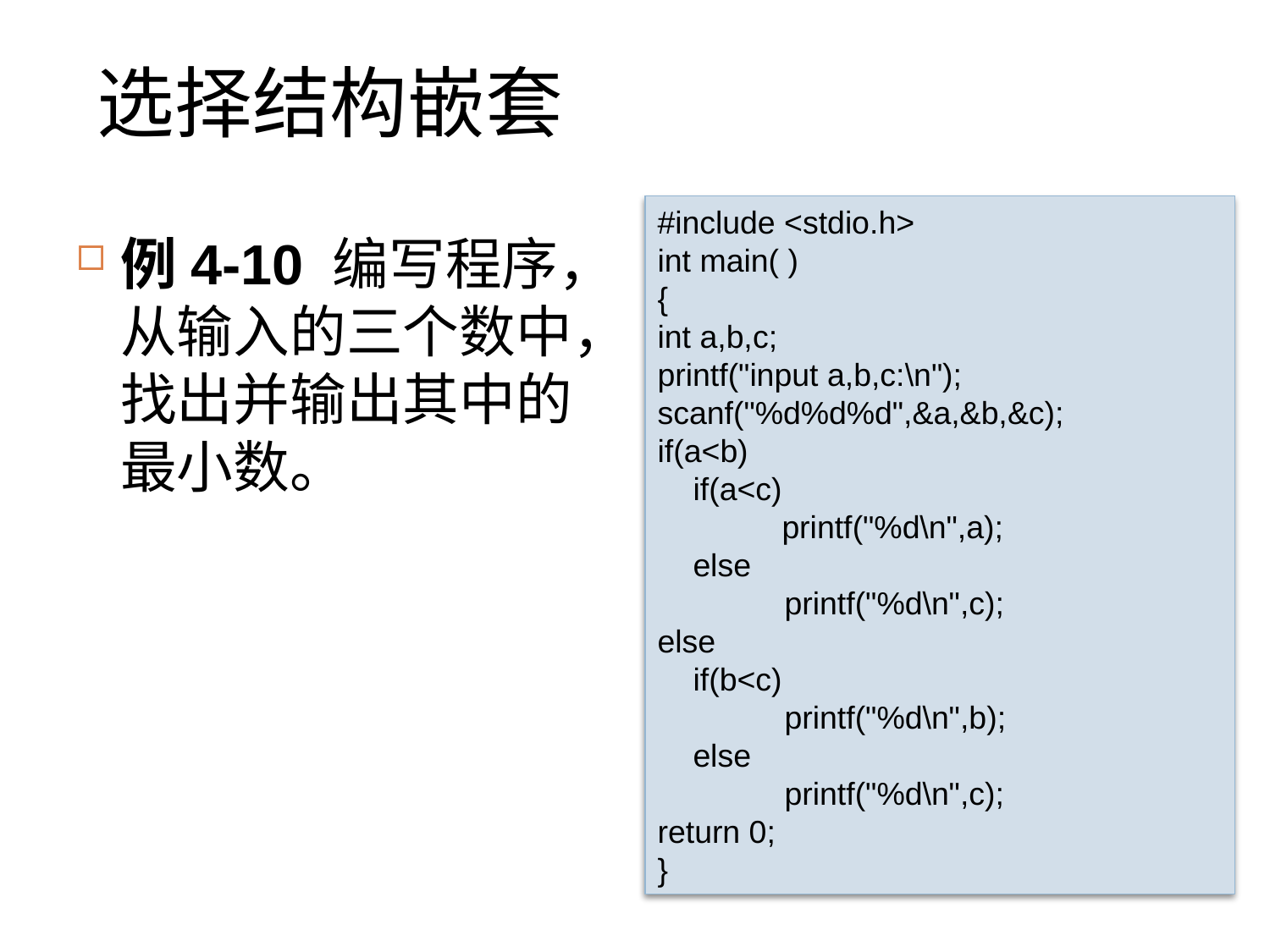

# 选择结构嵌套
#include <stdio.h>
int main( )
{
int a,b,c;
printf("input a,b,c:\n");
scanf("%d%d%d",&a,&b,&c);
if(a<b)
    if(a<c)
              printf("%d\n",a);
    else
	printf("%d\n",c);
else
    if(b<c)
	printf("%d\n",b);
    else
	printf("%d\n",c);
return 0;
}
例4-10 编写程序，从输入的三个数中，找出并输出其中的最小数。